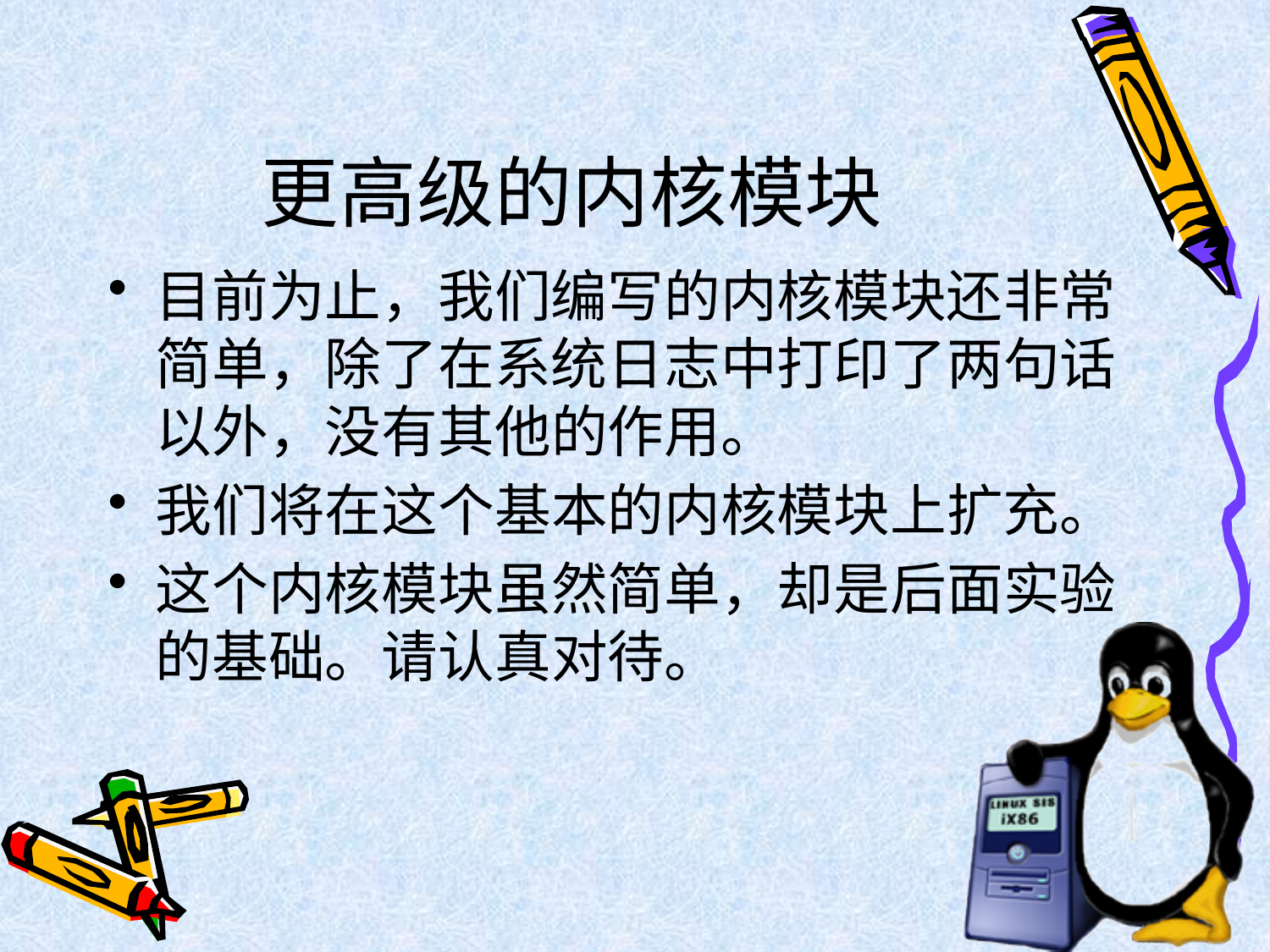

# 更高级的内核模块
目前为止，我们编写的内核模块还非常简单，除了在系统日志中打印了两句话以外，没有其他的作用。
我们将在这个基本的内核模块上扩充。
这个内核模块虽然简单，却是后面实验的基础。请认真对待。